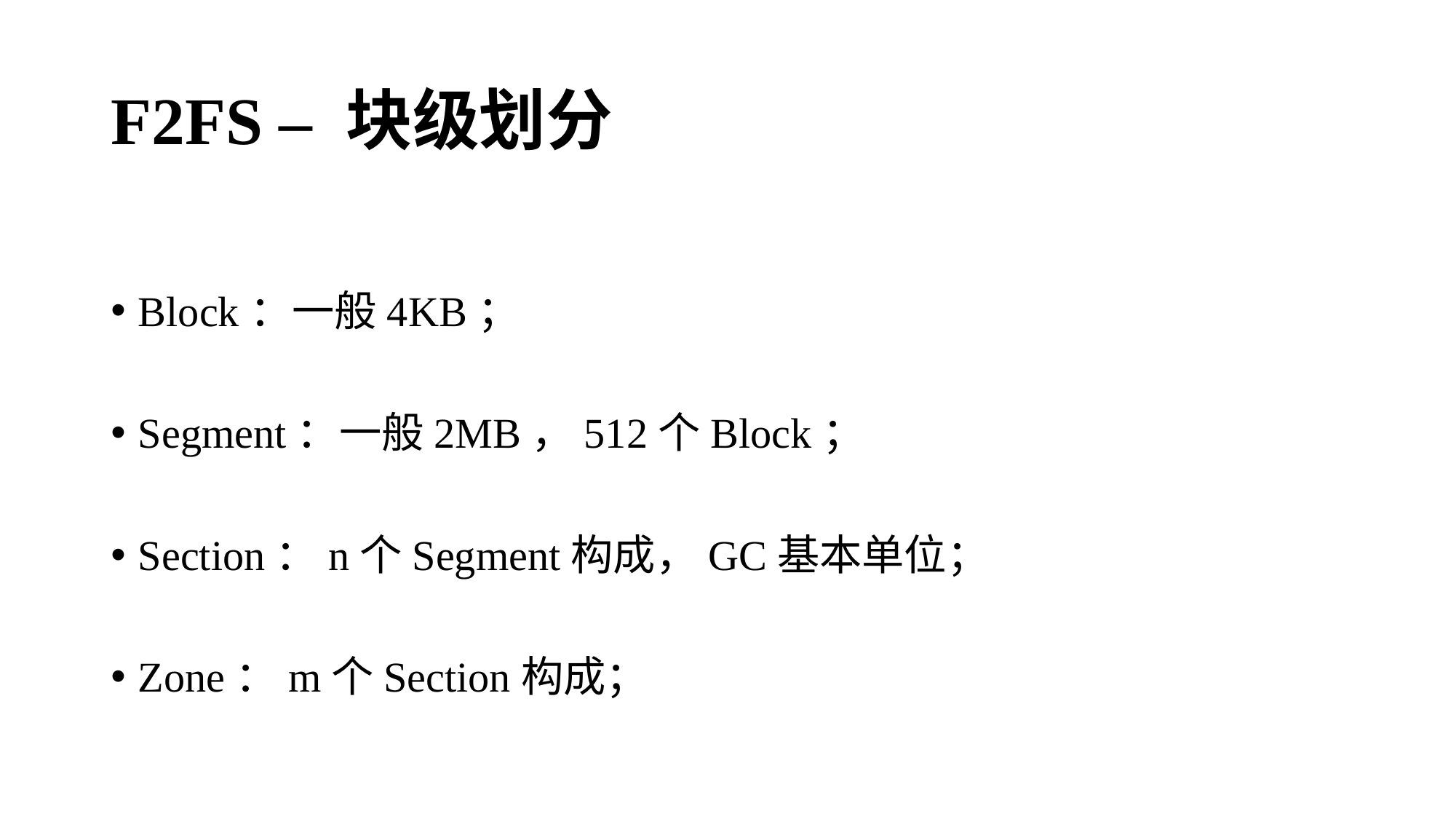

# F2FS – 块级划分

Block：一般4KB；

Segment：一般2MB，512个Block；

Section：n个Segment构成，GC基本单位；

Zone：m个Section构成；